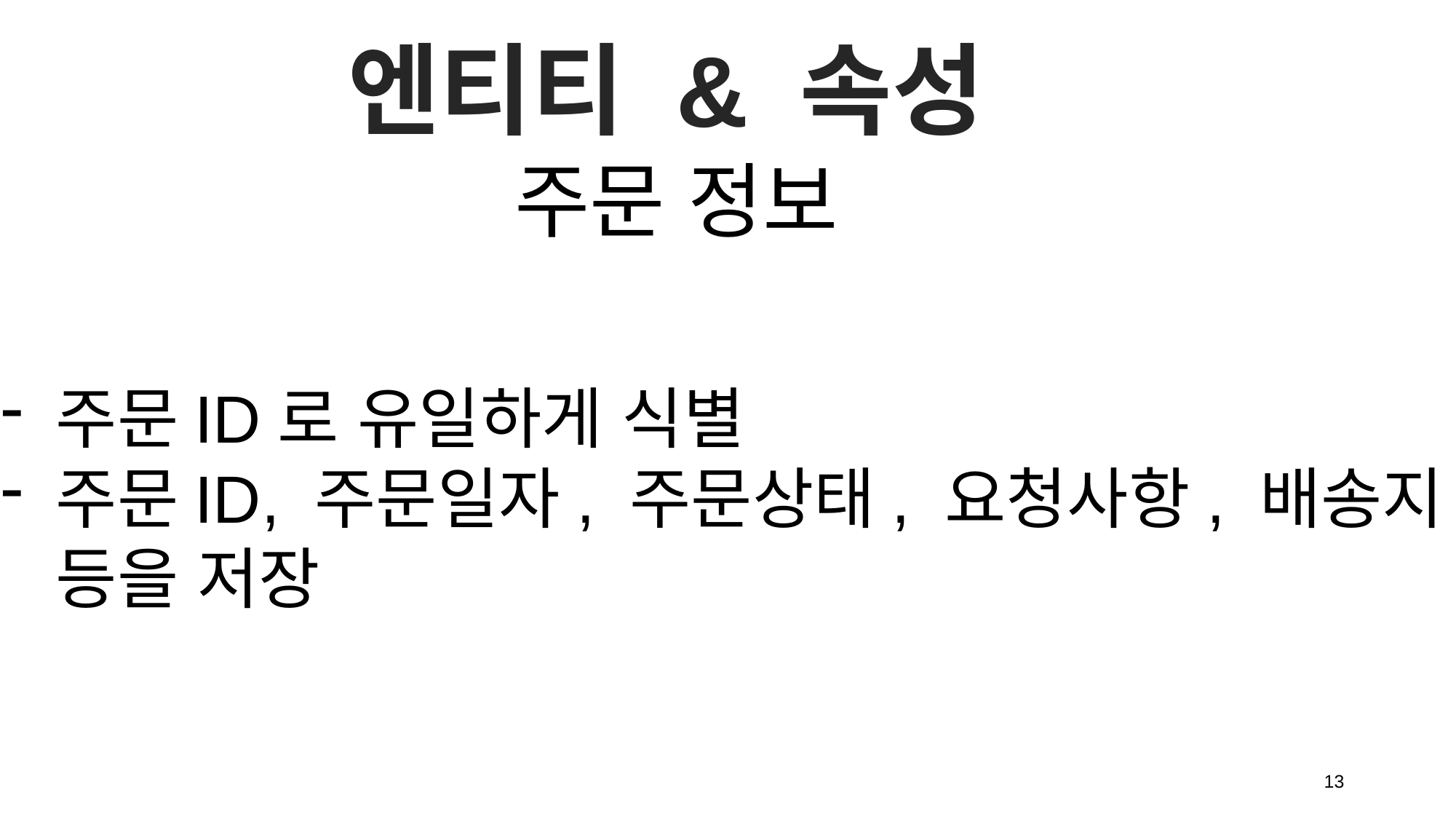

엔티티 & 속성
주문 정보
주문ID로 유일하게 식별
주문ID, 주문일자, 주문상태, 요청사항, 배송지 등을 저장
13